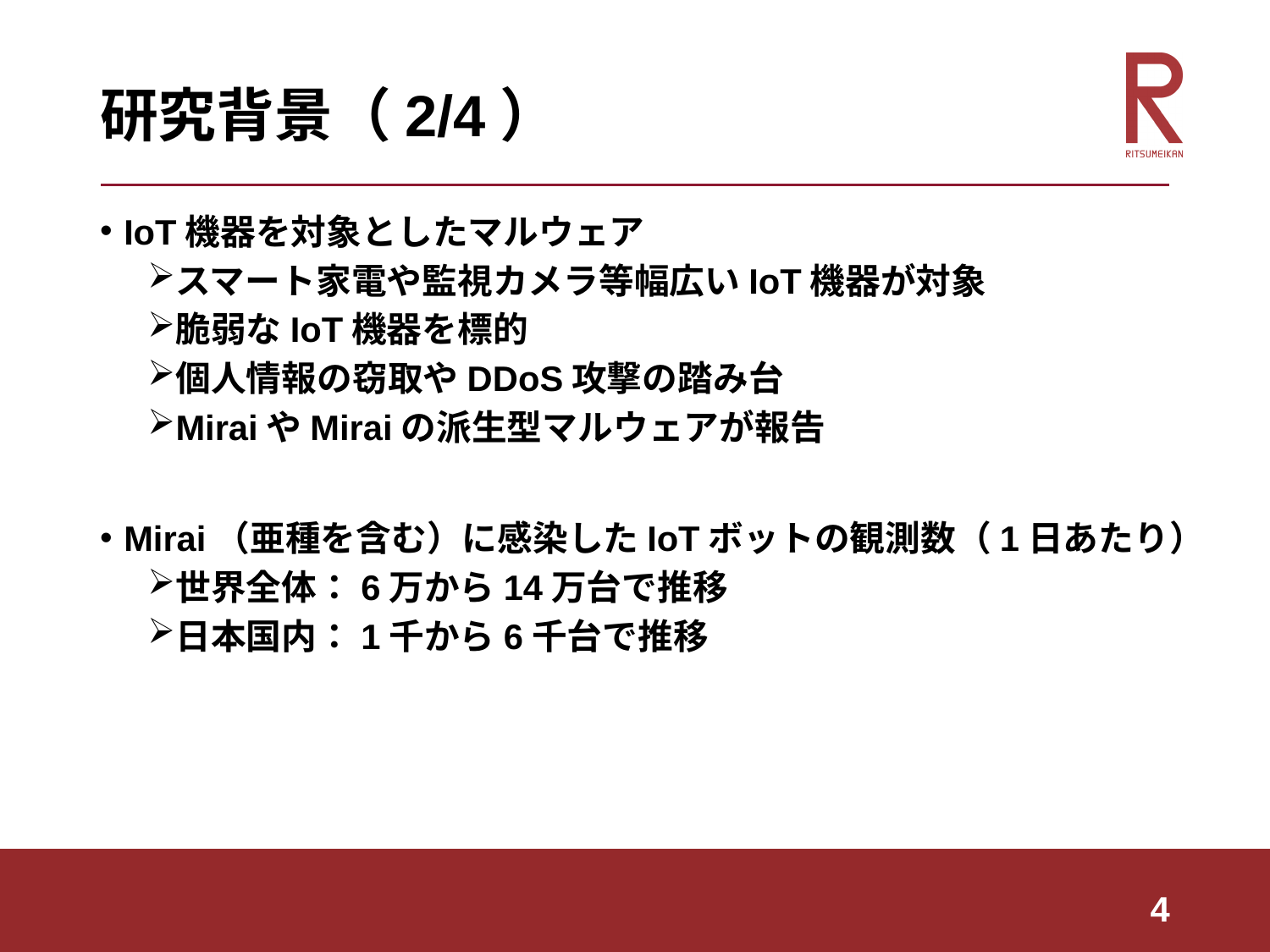

# 研究背景（2/4）
IoT機器を対象としたマルウェア
スマート家電や監視カメラ等幅広いIoT機器が対象
脆弱なIoT機器を標的
個人情報の窃取やDDoS攻撃の踏み台
MiraiやMiraiの派生型マルウェアが報告

Mirai（亜種を含む）に感染したIoTボットの観測数（1日あたり）
世界全体：6万から14万台で推移
日本国内：1千から6千台で推移
4